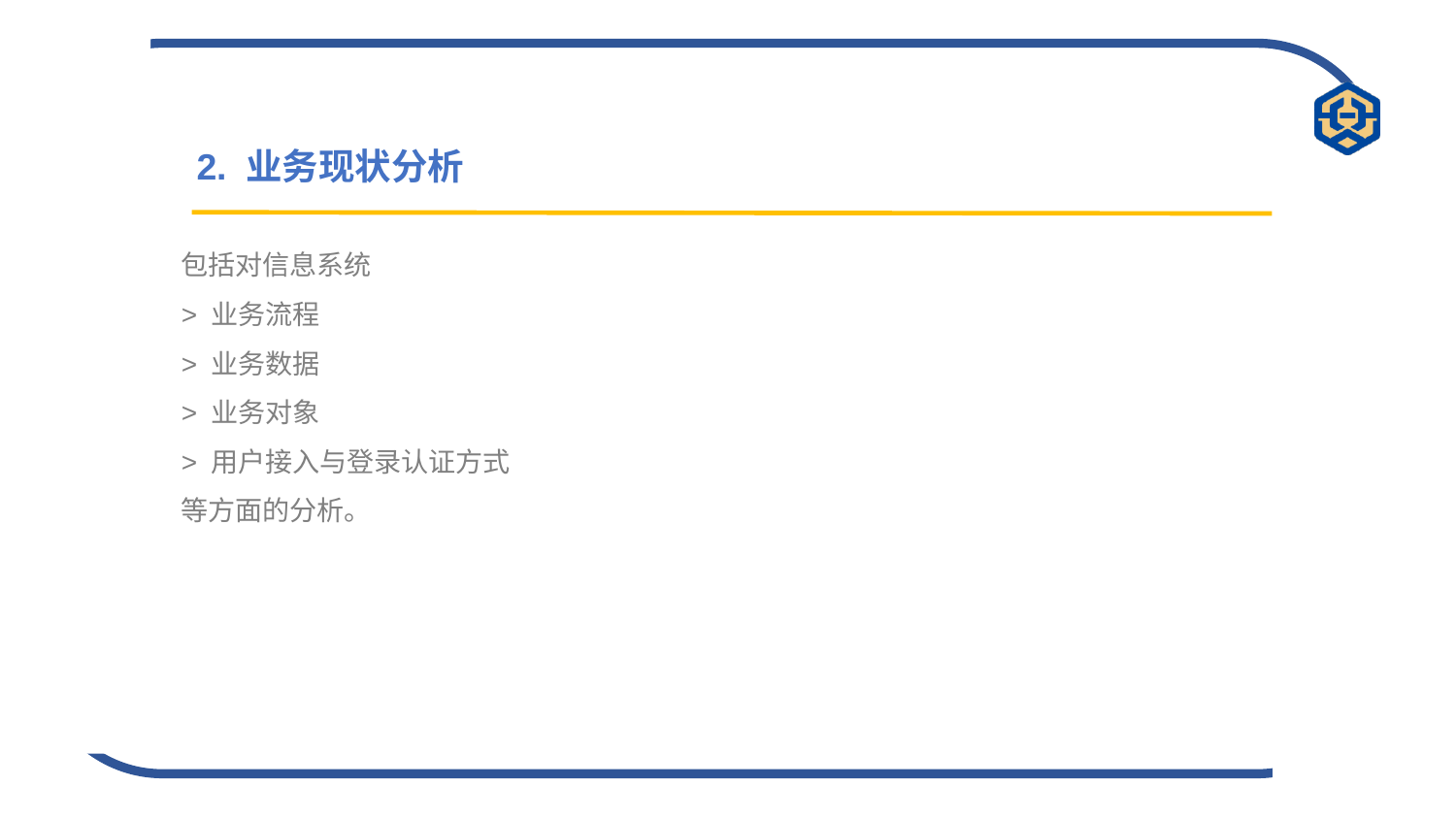

2. 业务现状分析
包括对信息系统
> 业务流程
> 业务数据
> 业务对象
> 用户接入与登录认证方式
等方面的分析。